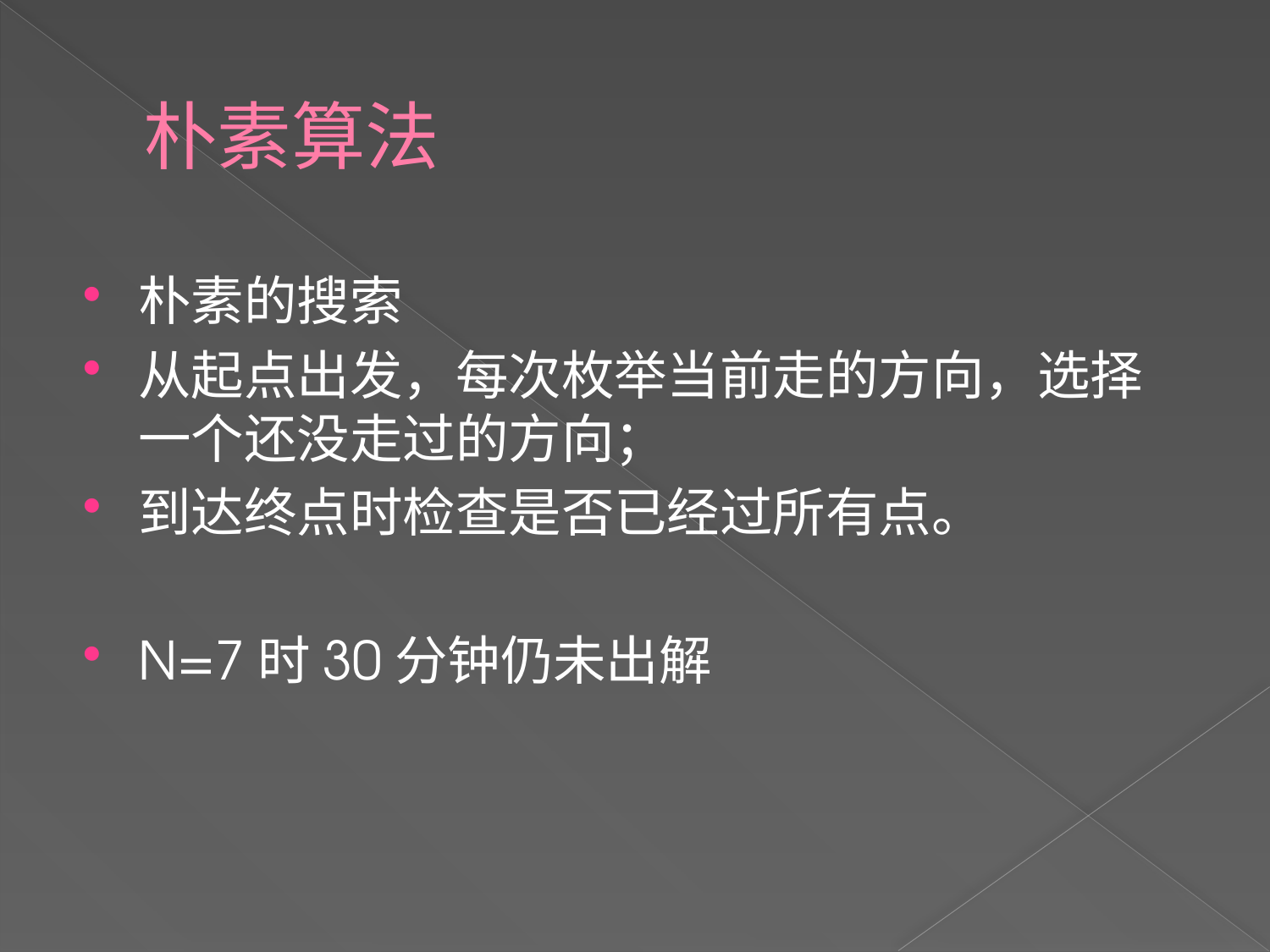

# 朴素算法
朴素的搜索
从起点出发，每次枚举当前走的方向，选择一个还没走过的方向；
到达终点时检查是否已经过所有点。

N=7时30分钟仍未出解